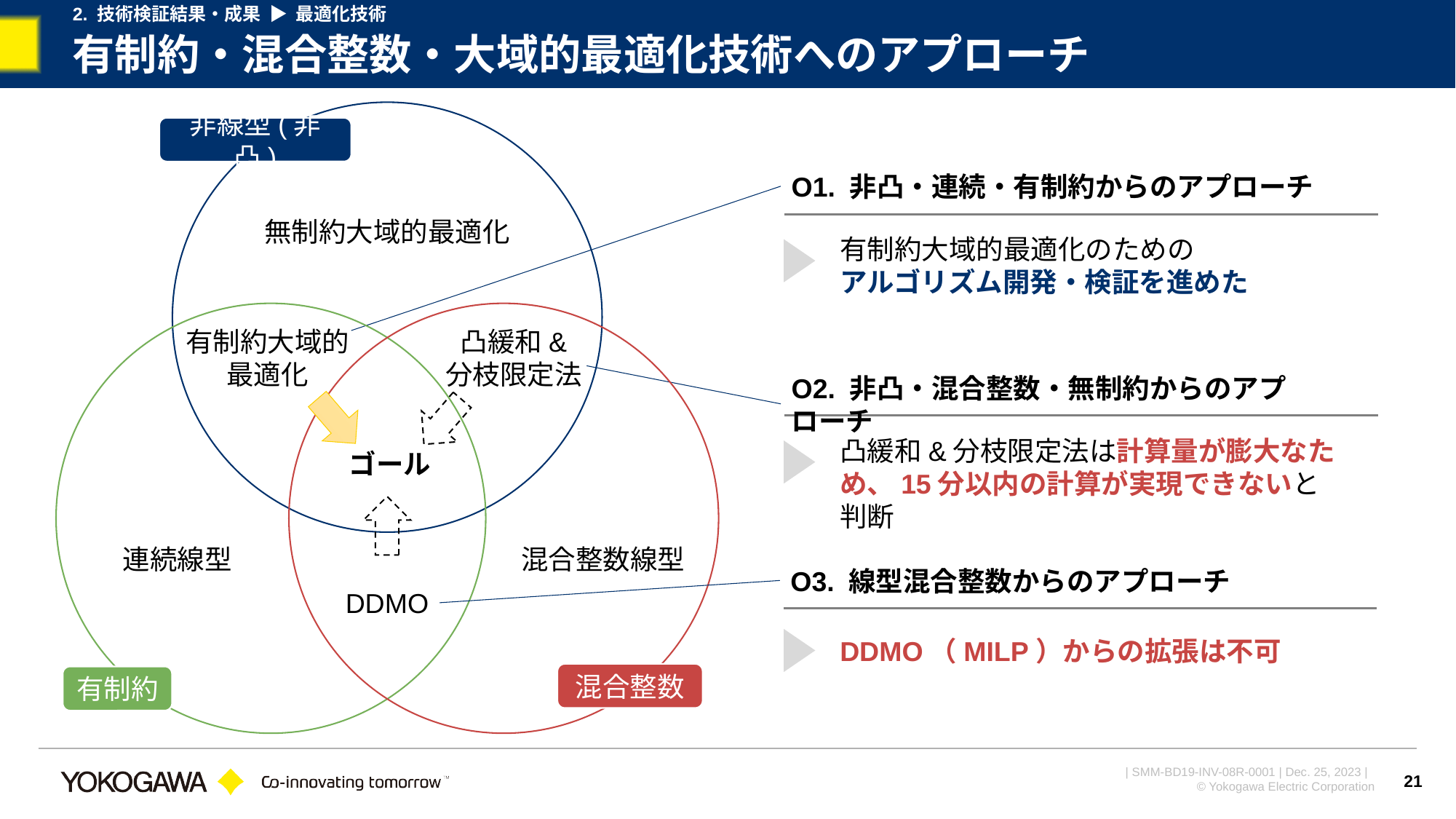

2. 技術検証結果・成果  ▶  最適化技術
# 有制約・混合整数・大域的最適化技術へのアプローチ

非線型(非凸)
O1. 非凸・連続・有制約からのアプローチ
無制約大域的最適化
有制約大域的最適化のための
アルゴリズム開発・検証を進めた

有制約大域的最適化
凸緩和&
分枝限定法
O2. 非凸・混合整数・無制約からのアプローチ

凸緩和&分枝限定法は計算量が膨大なため、15分以内の計算が実現できないと判断
ゴール

連続線型
混合整数線型
O3. 線型混合整数からのアプローチ
DDMO
DDMO（MILP）からの拡張は不可

混合整数
有制約
21